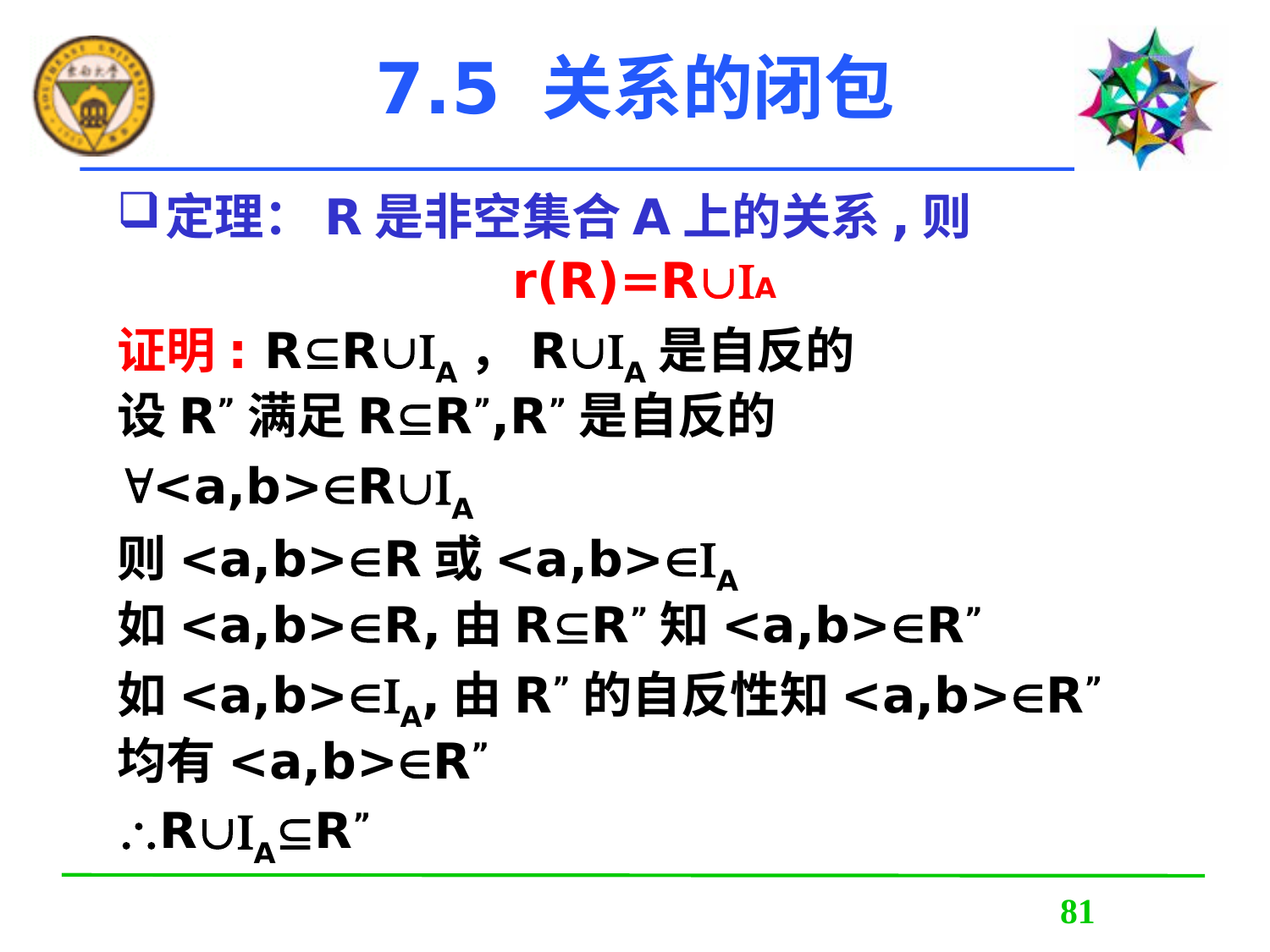

# 7.5 关系的闭包
定理：R是非空集合A上的关系,则
r(R)=R∪ΙA
证明: R⊆R∪ΙA，R∪ΙA是自反的
设R”满足R⊆R”,R”是自反的
∀<a,b>∈R∪ΙA
则<a,b>∈R或<a,b>∈ΙA
如<a,b>∈R,由R⊆R”知<a,b>∈R”
如<a,b>∈ΙA,由R”的自反性知<a,b>∈R”
均有<a,b>∈R”
∴R∪ΙA⊆R”